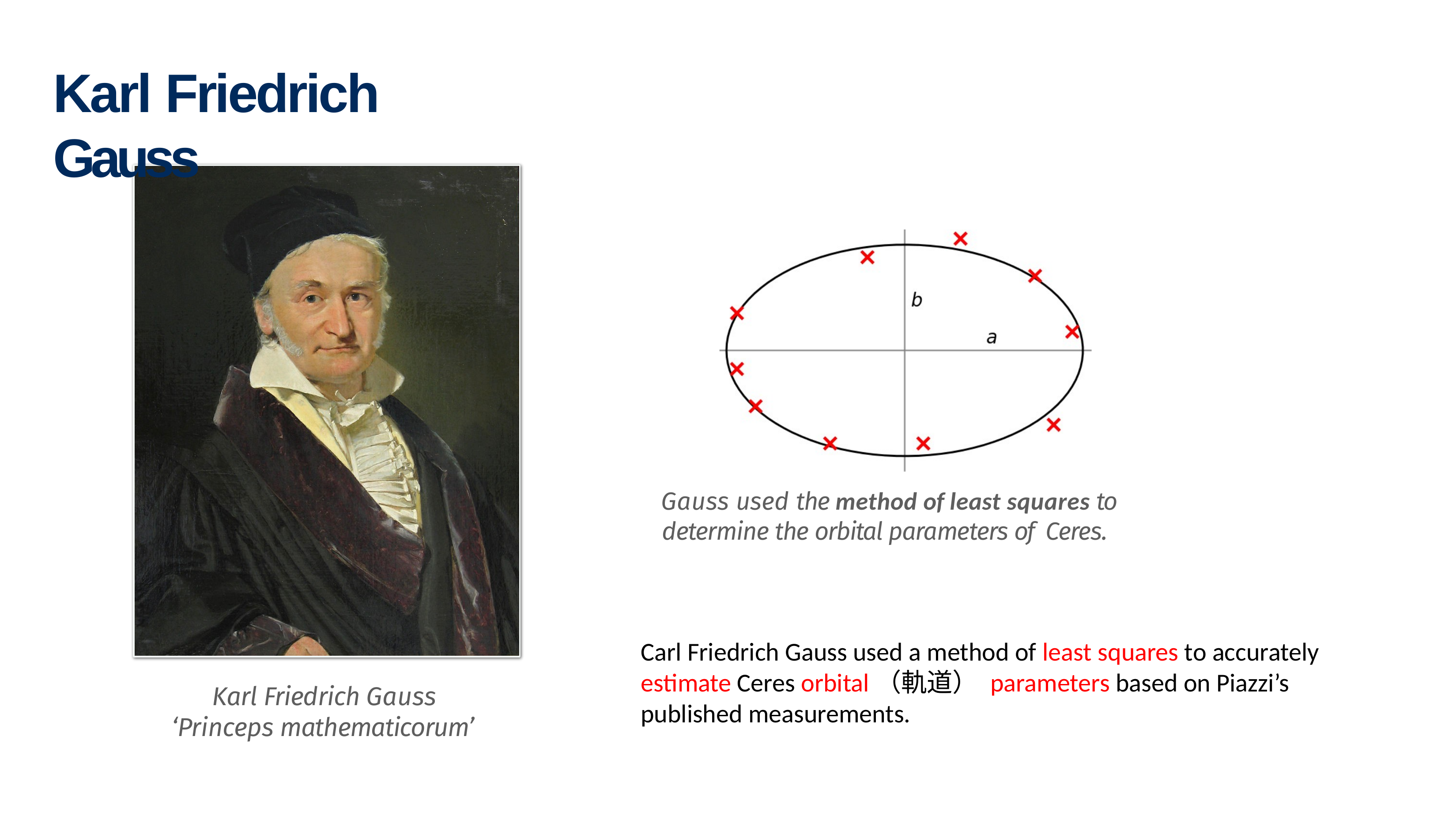

# Karl Friedrich Gauss

Gauss used the method of least squares to  determine the orbital parameters of Ceres.
Carl Friedrich Gauss used a method of least squares to accurately estimate Ceres orbital（軌道） parameters based on Piazzi’s published measurements.
Karl Friedrich Gauss  ‘Princeps mathematicorum’